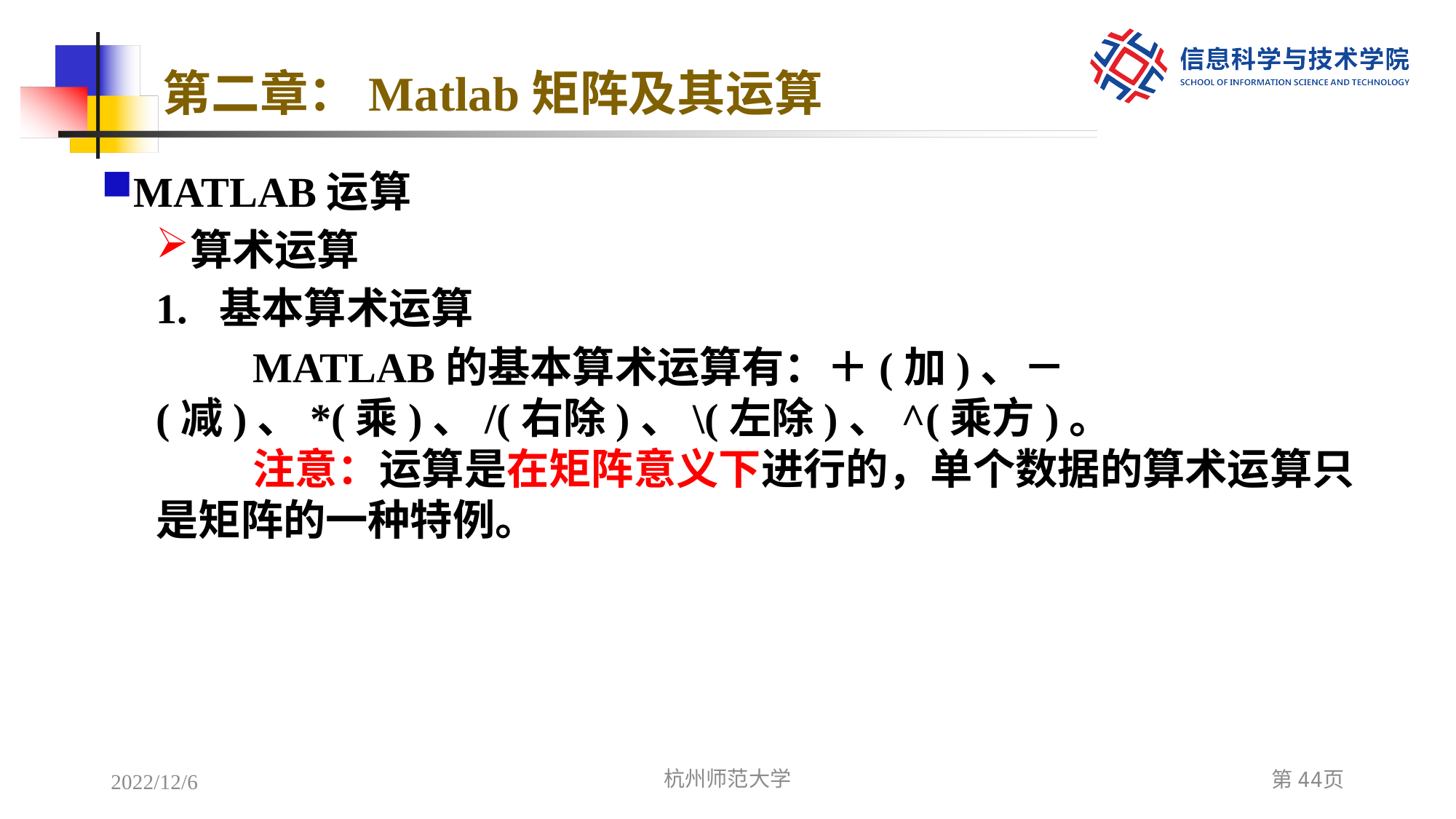

# 第二章：Matlab矩阵及其运算
MATLAB运算
算术运算
1.  基本算术运算
 MATLAB的基本算术运算有：＋(加)、－(减)、*(乘)、/(右除)、\(左除)、^(乘方)。
          注意：运算是在矩阵意义下进行的，单个数据的算术运算只是矩阵的一种特例。

2022/12/6
杭州师范大学
第44页